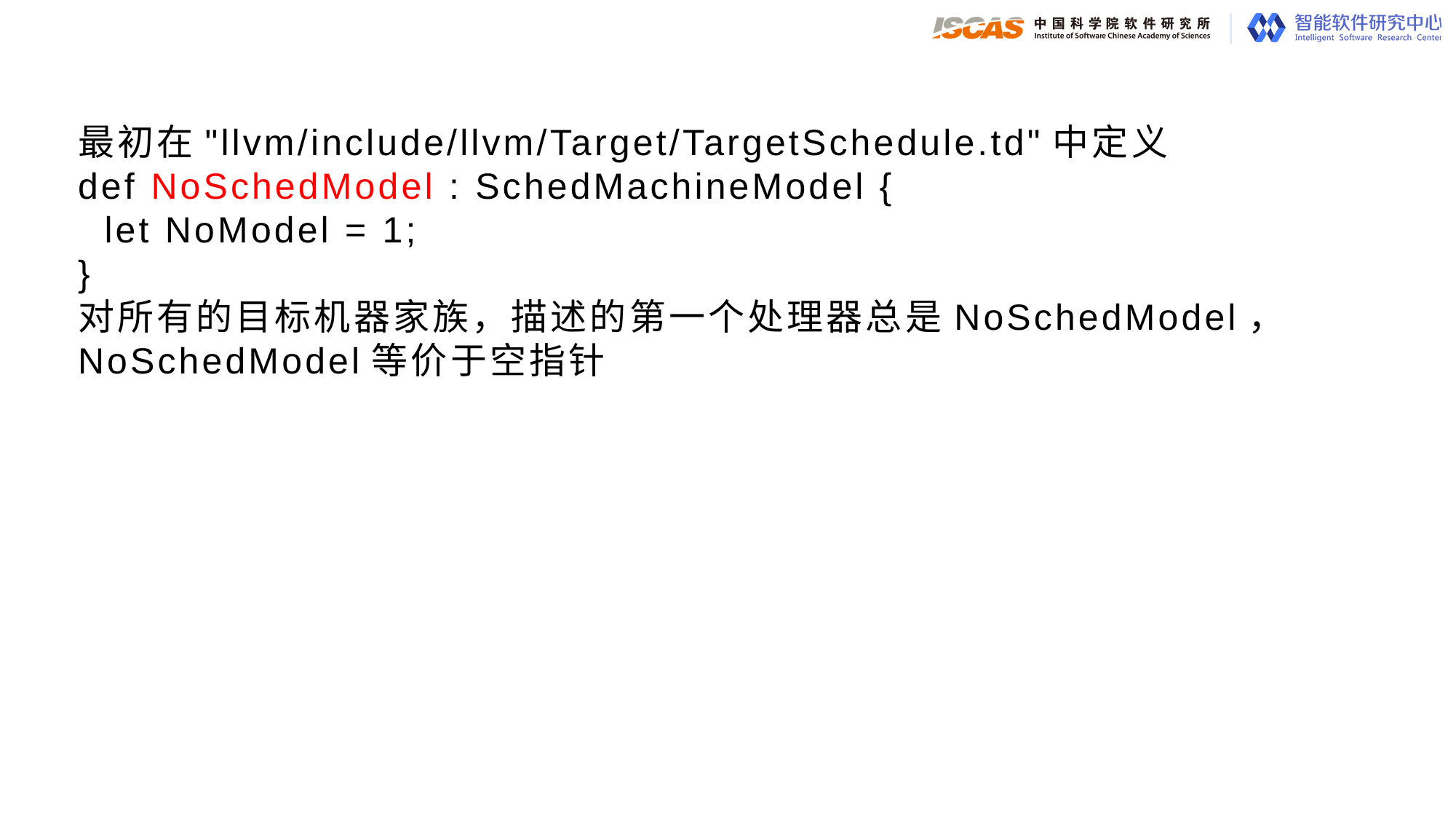

最初在"llvm/include/llvm/Target/TargetSchedule.td"中定义
def NoSchedModel : SchedMachineModel {
  let NoModel = 1;
}
对所有的目标机器家族，描述的第一个处理器总是NoSchedModel，
NoSchedModel等价于空指针